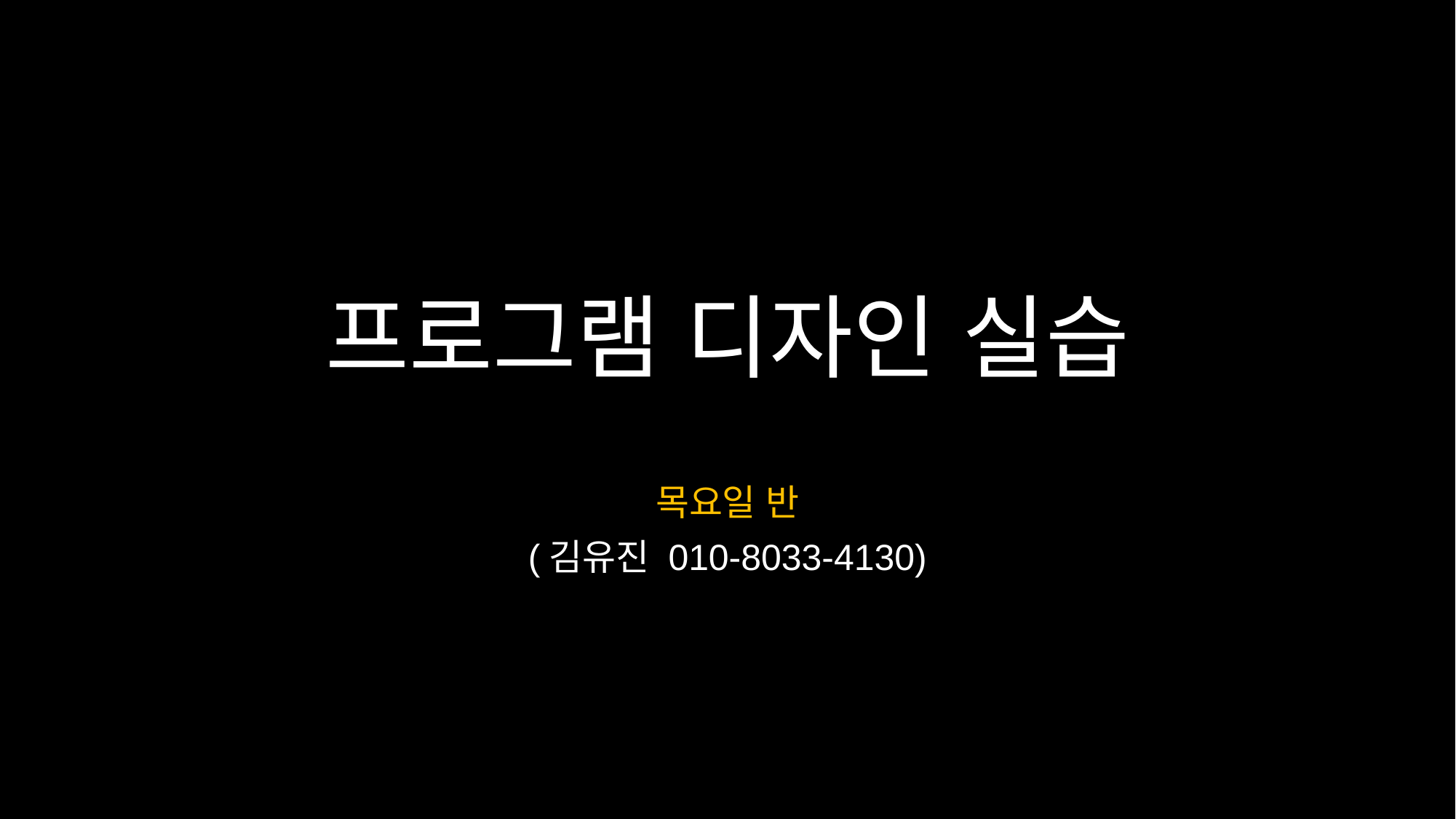

# 프로그램 디자인 실습
목요일 반
(김유진 010-8033-4130)